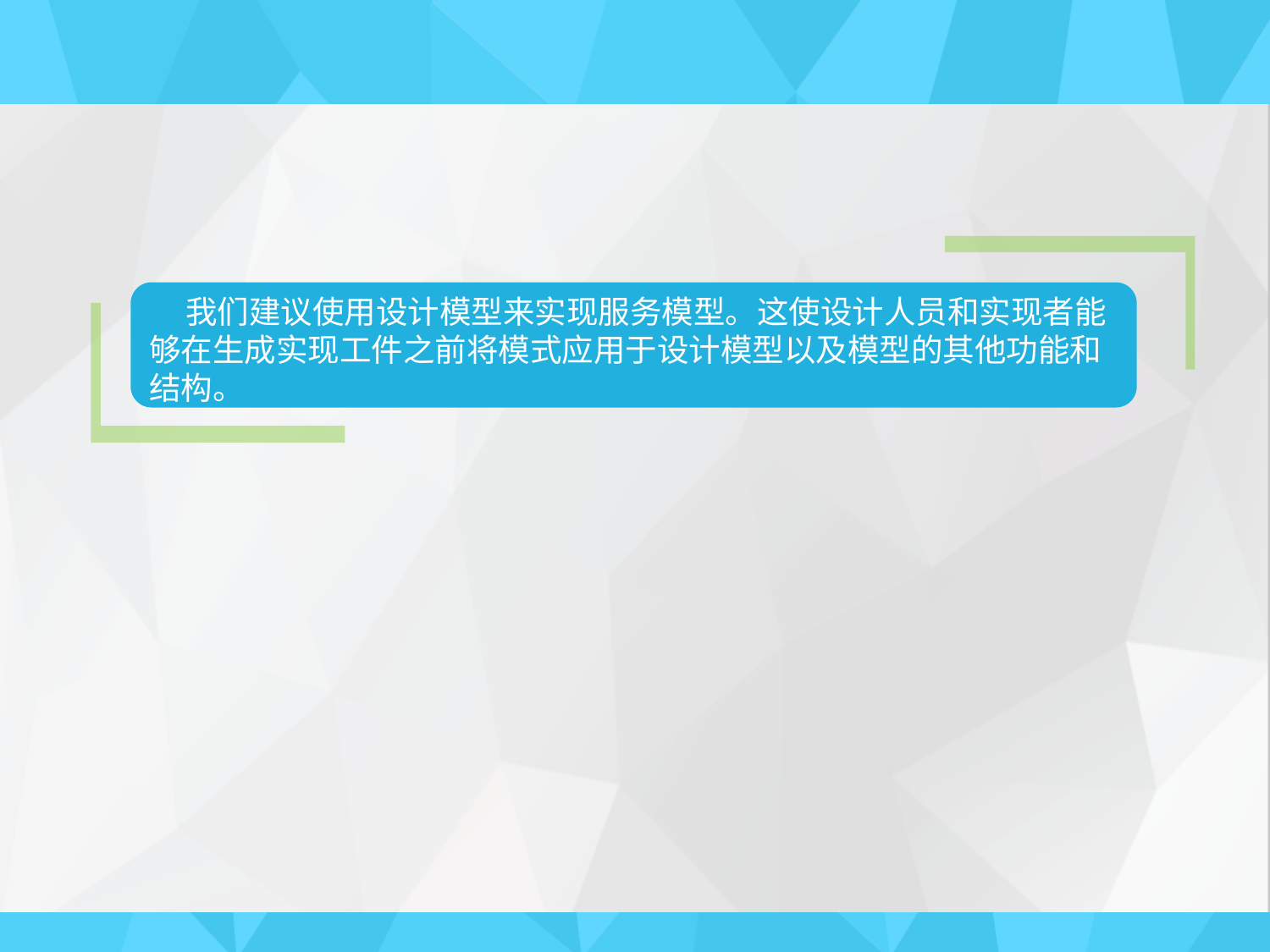

#

    我们建议使用设计模型来实现服务模型。这使设计人员和实现者能够在生成实现工件之前将模式应用于设计模型以及模型的其他功能和结构。